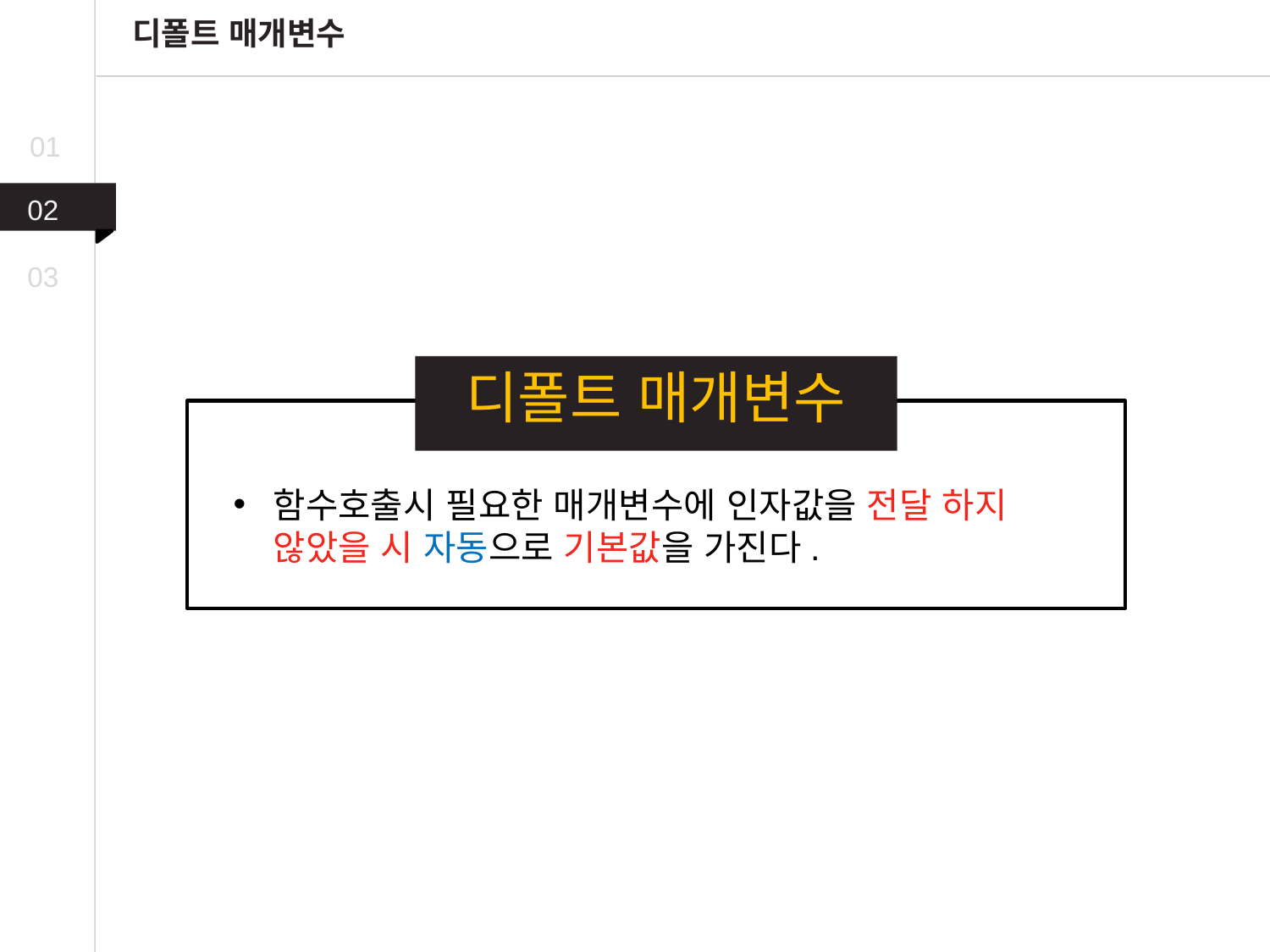

디폴트 매개변수
01

02

03
디폴트 매개변수

함수호출시 필요한 매개변수에 인자값을 전달 하지 않았을 시 자동으로 기본값을 가진다.